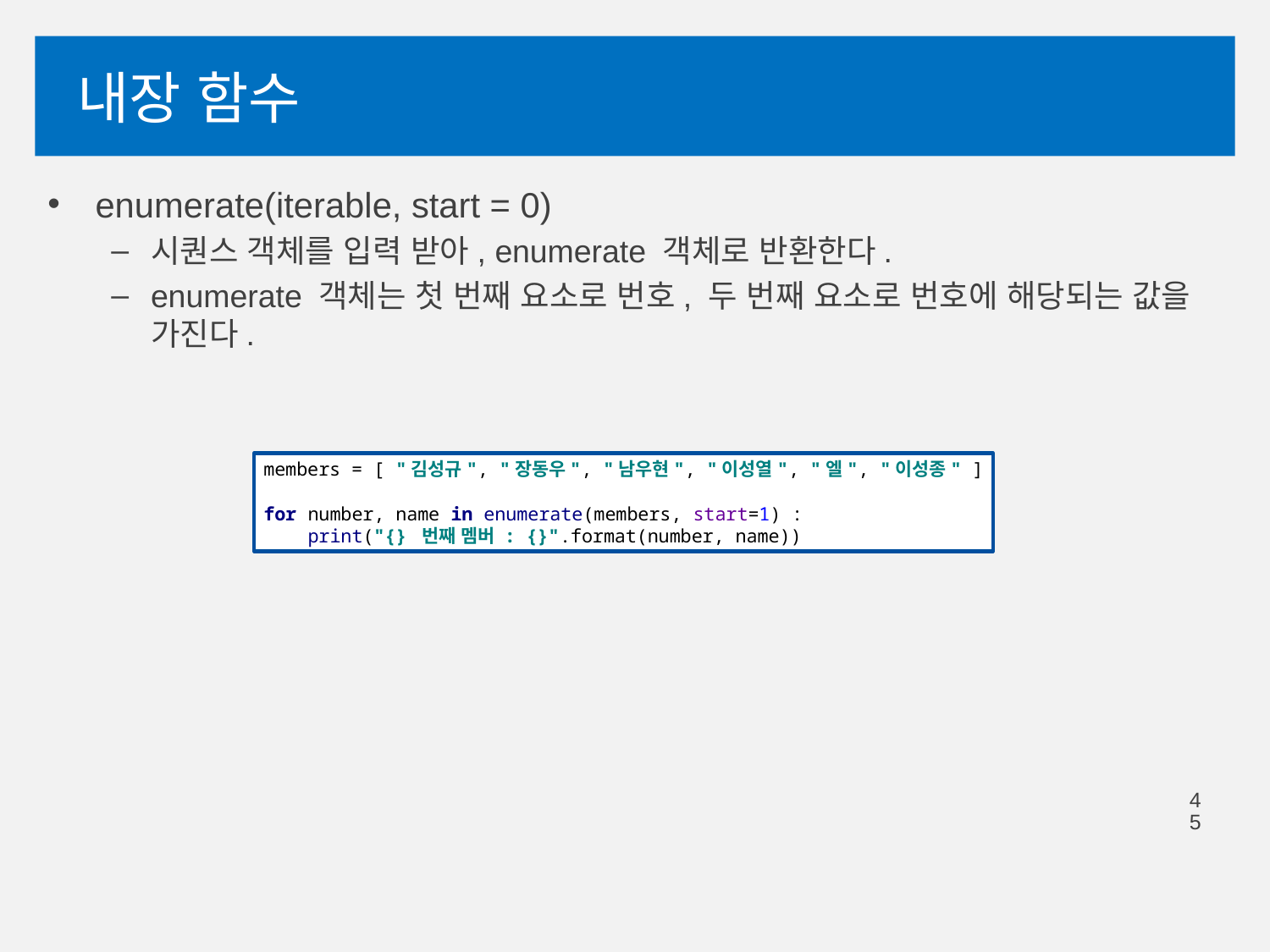

# 내장 함수
enumerate(iterable, start = 0)
시퀀스 객체를 입력 받아, enumerate 객체로 반환한다.
enumerate 객체는 첫 번째 요소로 번호, 두 번째 요소로 번호에 해당되는 값을 가진다.
members = [ "김성규", "장동우", "남우현", "이성열", "엘", "이성종" ]
for number, name in enumerate(members, start=1) :
    print("{} 번째 멤버 : {}".format(number, name))
45